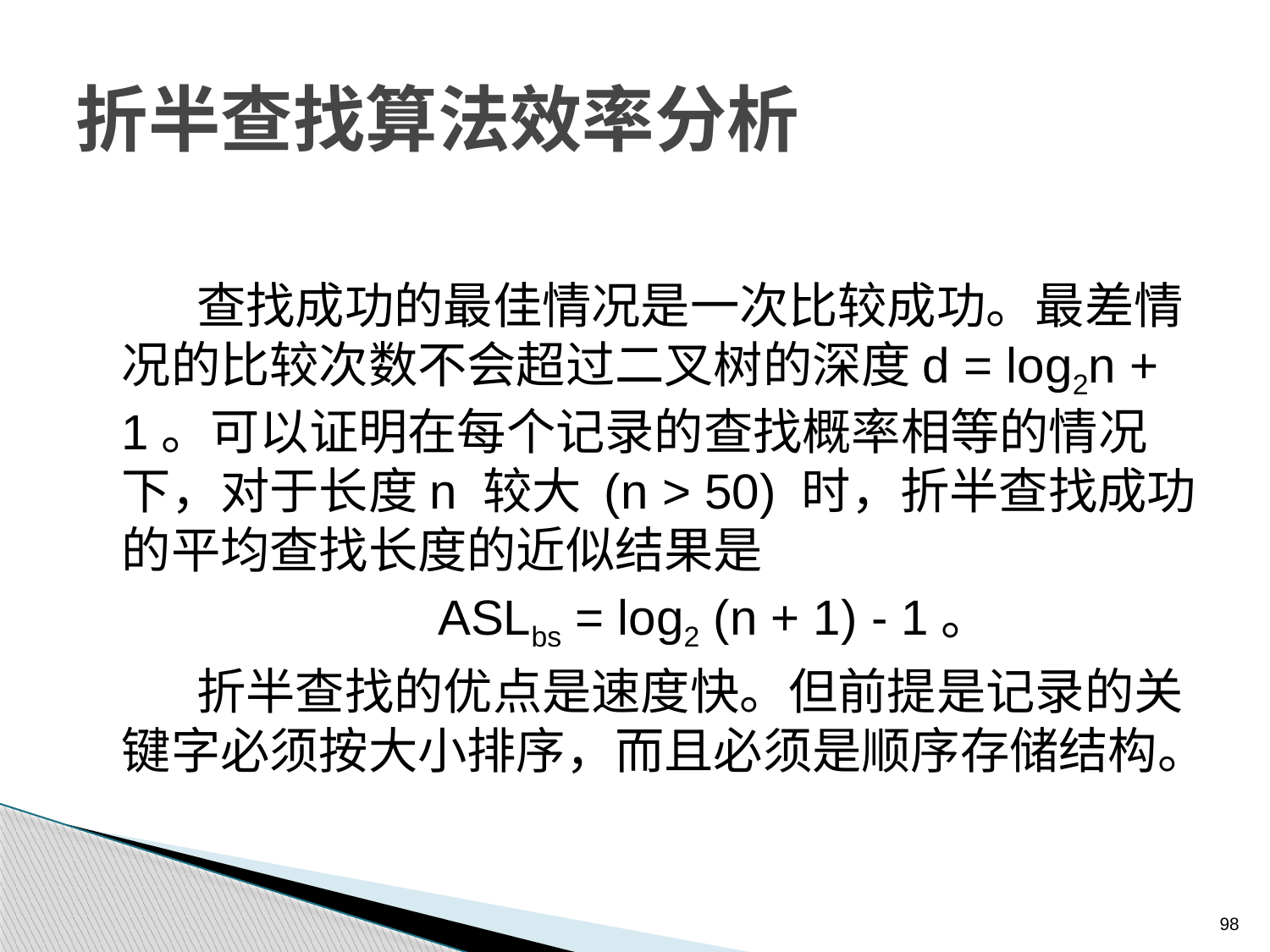

# 折半查找算法效率分析
查找成功的最佳情况是一次比较成功。最差情况的比较次数不会超过二叉树的深度d = log2n + 1。可以证明在每个记录的查找概率相等的情况下，对于长度n 较大 (n > 50) 时，折半查找成功的平均查找长度的近似结果是
ASLbs = log2 (n + 1) - 1。
折半查找的优点是速度快。但前提是记录的关键字必须按大小排序，而且必须是顺序存储结构。

98